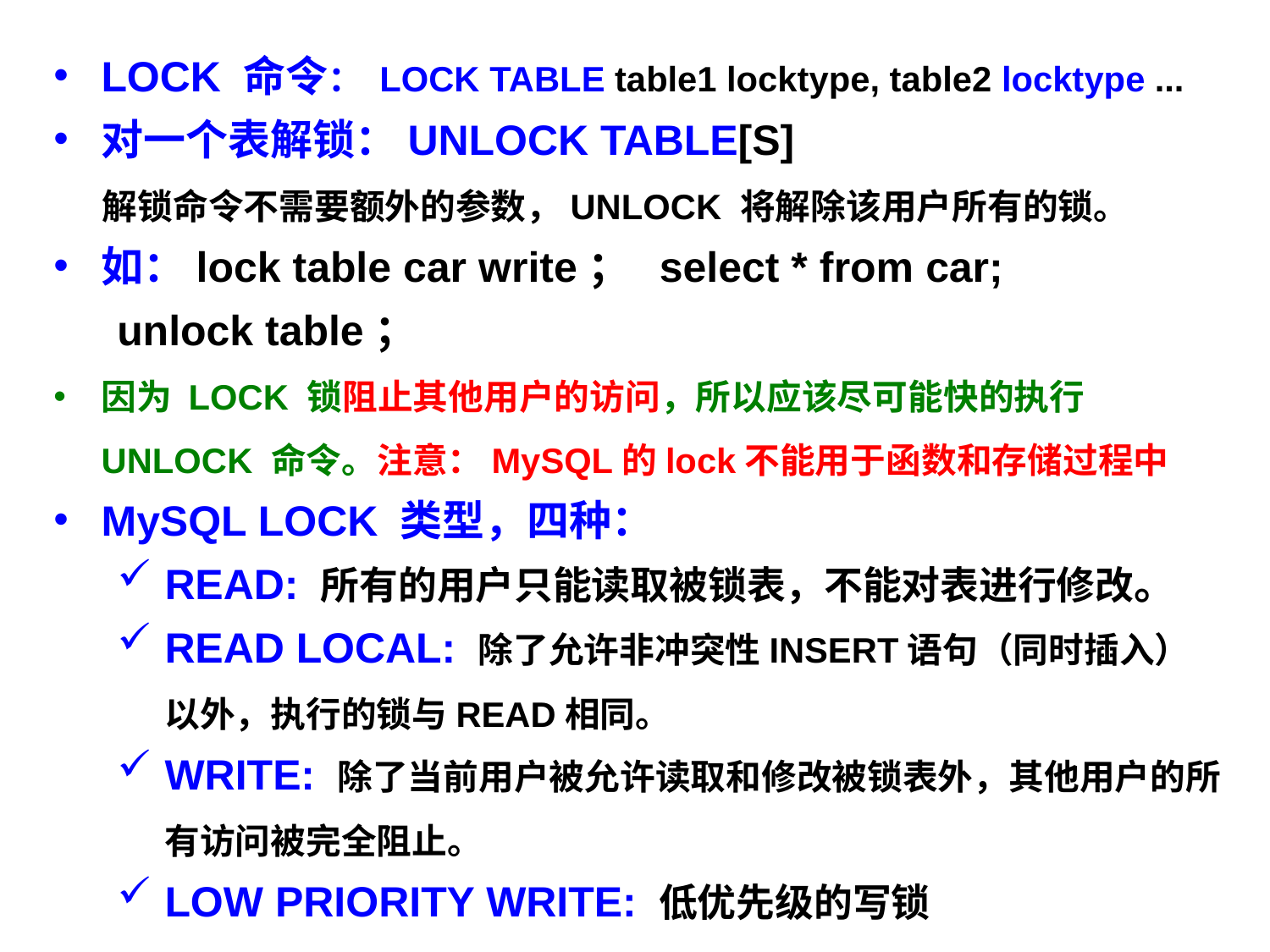

LOCK 命令： LOCK TABLE table1 locktype, table2 locktype ...
对一个表解锁：UNLOCK TABLE[S]
     解锁命令不需要额外的参数，UNLOCK 将解除该用户所有的锁。
如：lock table car write；  select * from car;
unlock table；
因为 LOCK 锁阻止其他用户的访问，所以应该尽可能快的执行 UNLOCK 命令。注意：MySQL的lock不能用于函数和存储过程中
MySQL LOCK 类型，四种：
READ: 所有的用户只能读取被锁表，不能对表进行修改。
READ LOCAL: 除了允许非冲突性INSERT语句（同时插入）以外，执行的锁与READ相同。
WRITE: 除了当前用户被允许读取和修改被锁表外，其他用户的所有访问被完全阻止。
LOW PRIORITY WRITE: 低优先级的写锁